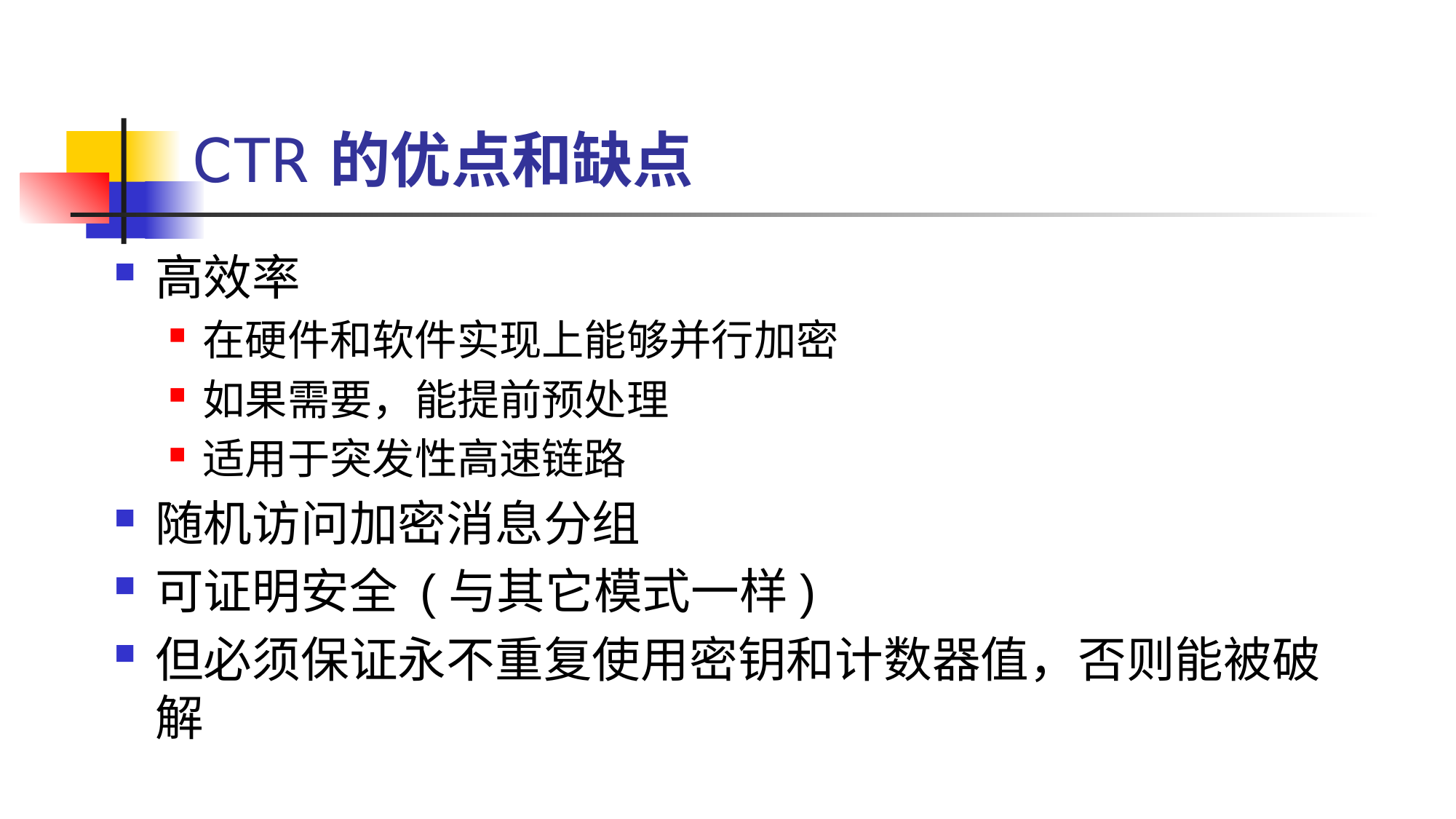

# CTR的优点和缺点
高效率
在硬件和软件实现上能够并行加密
如果需要，能提前预处理
适用于突发性高速链路
随机访问加密消息分组
可证明安全 (与其它模式一样)
但必须保证永不重复使用密钥和计数器值，否则能被破解